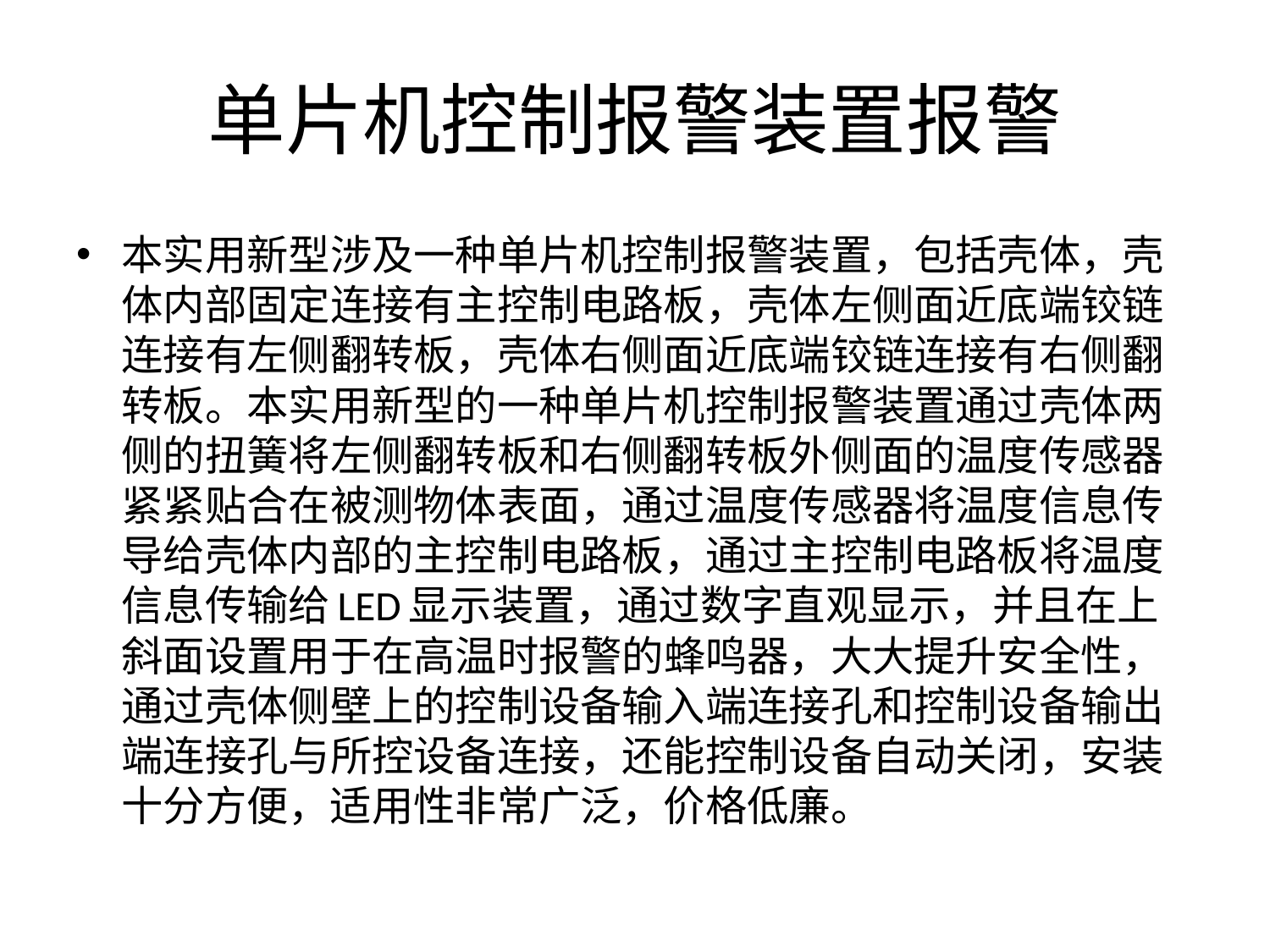

# 单片机控制报警装置报警
本实用新型涉及一种单片机控制报警装置，包括壳体，壳体内部固定连接有主控制电路板，壳体左侧面近底端铰链连接有左侧翻转板，壳体右侧面近底端铰链连接有右侧翻转板。本实用新型的一种单片机控制报警装置通过壳体两侧的扭簧将左侧翻转板和右侧翻转板外侧面的温度传感器紧紧贴合在被测物体表面，通过温度传感器将温度信息传导给壳体内部的主控制电路板，通过主控制电路板将温度信息传输给LED显示装置，通过数字直观显示，并且在上斜面设置用于在高温时报警的蜂鸣器，大大提升安全性，通过壳体侧壁上的控制设备输入端连接孔和控制设备输出端连接孔与所控设备连接，还能控制设备自动关闭，安装十分方便，适用性非常广泛，价格低廉。